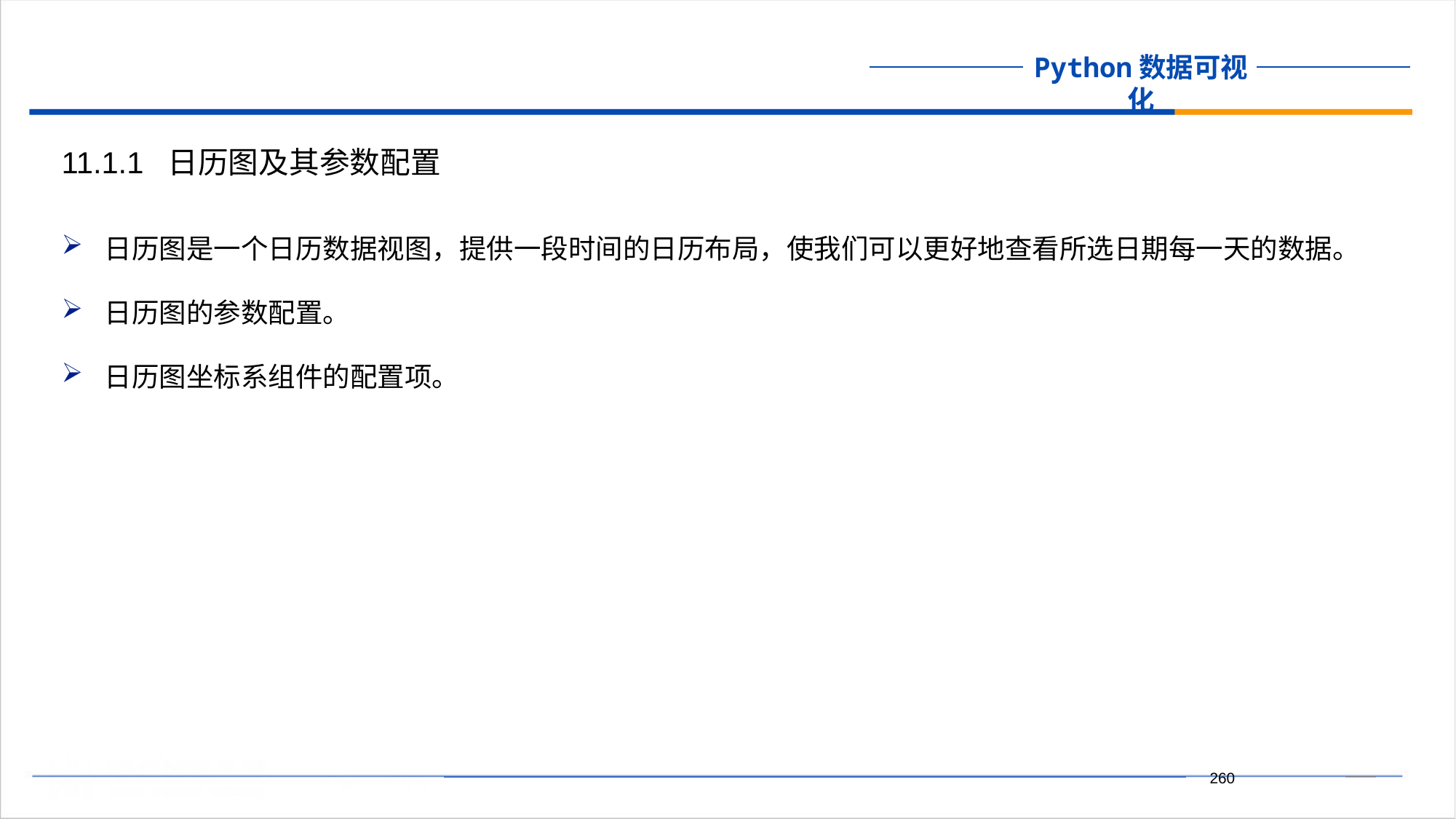

11.1.1  日历图及其参数配置
日历图是一个日历数据视图，提供一段时间的日历布局，使我们可以更好地查看所选日期每一天的数据。
日历图的参数配置。
日历图坐标系组件的配置项。